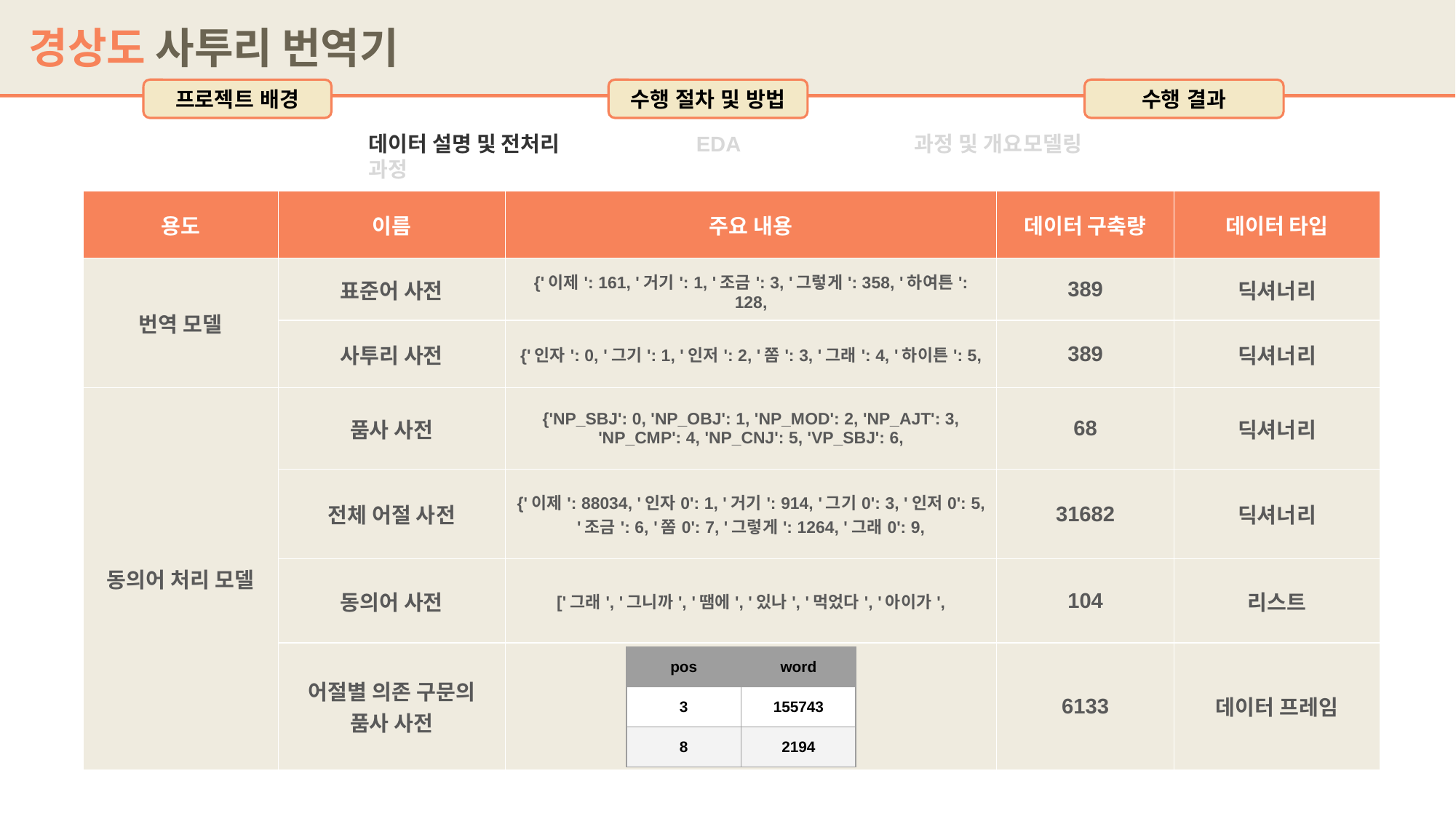

경상도 사투리 번역기
프로젝트 배경
수행 절차 및 방법
수행 결과
데이터 설명 및 전처리		EDA		과정 및 개요	모델링 과정
| 용도 | 이름 | 주요 내용 | 데이터 구축량 | 데이터 타입 |
| --- | --- | --- | --- | --- |
| 번역 모델 | 표준어 사전 | {'이제': 161, '거기': 1, '조금': 3, '그렇게': 358, '하여튼': 128, | 389 | 딕셔너리 |
|  | 사투리 사전 | {'인자': 0, '그기': 1, '인저': 2, '쫌': 3, '그래': 4, '하이튼': 5, | 389 | 딕셔너리 |
| 동의어 처리 모델 | 품사 사전 | {'NP\_SBJ': 0, 'NP\_OBJ': 1, 'NP\_MOD': 2, 'NP\_AJT': 3, 'NP\_CMP': 4, 'NP\_CNJ': 5, 'VP\_SBJ': 6, | 68 | 딕셔너리 |
|  | 전체 어절 사전 | {'이제': 88034, '인자0': 1, '거기': 914, '그기0': 3, '인저0': 5, '조금': 6, '쫌0': 7, '그렇게': 1264, '그래0': 9, | 31682 | 딕셔너리 |
|  | 동의어 사전 | ['그래', '그니까', '땜에', '있나', '먹었다', '아이가', | 104 | 리스트 |
|  | 어절별 의존 구문의 품사 사전 |  | 6133 | 데이터 프레임 |
| pos | word |
| --- | --- |
| 3 | 155743 |
| 8 | 2194 |